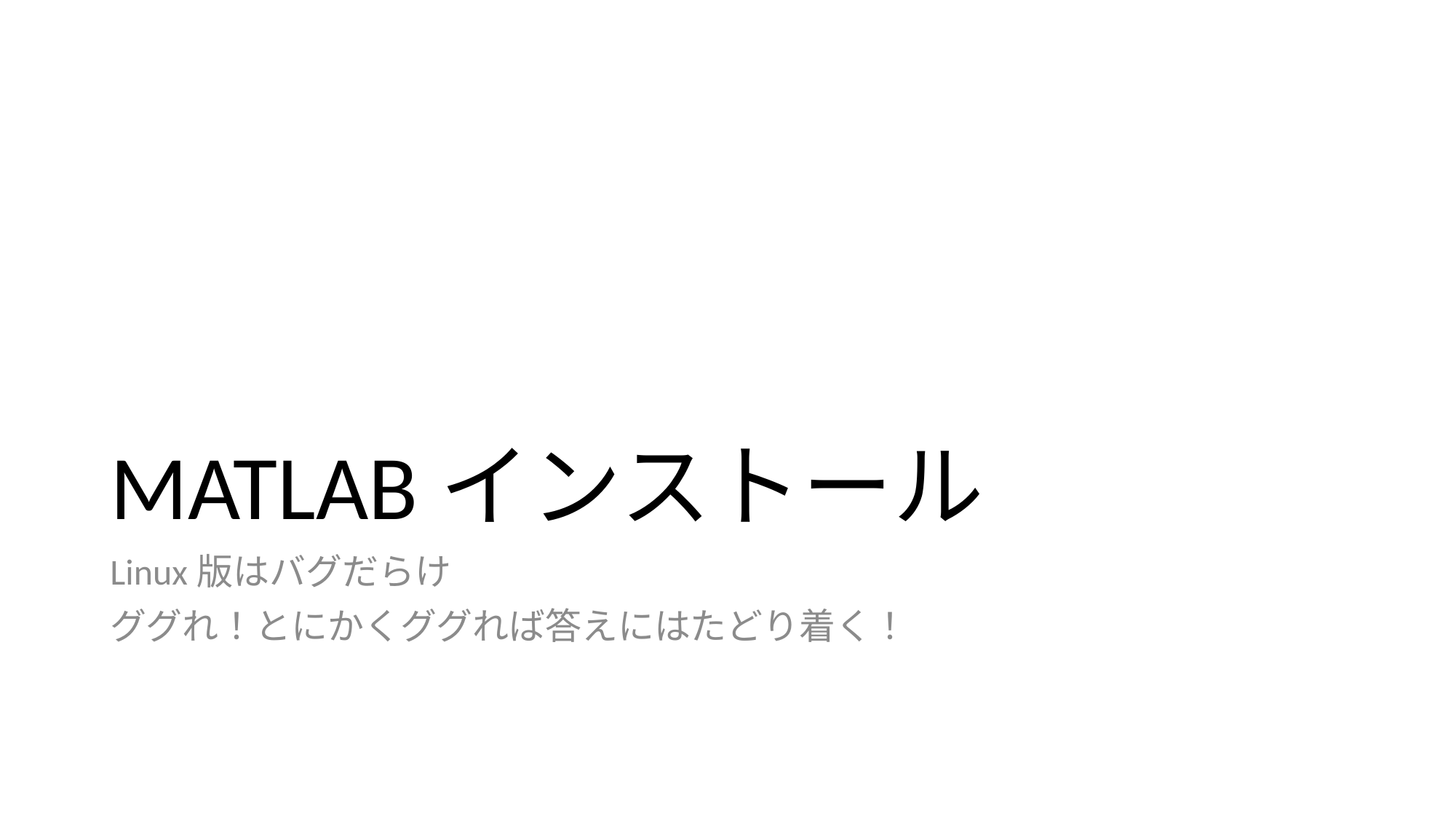

# MATLABインストール
Linux版はバグだらけ
ググれ！とにかくググれば答えにはたどり着く！